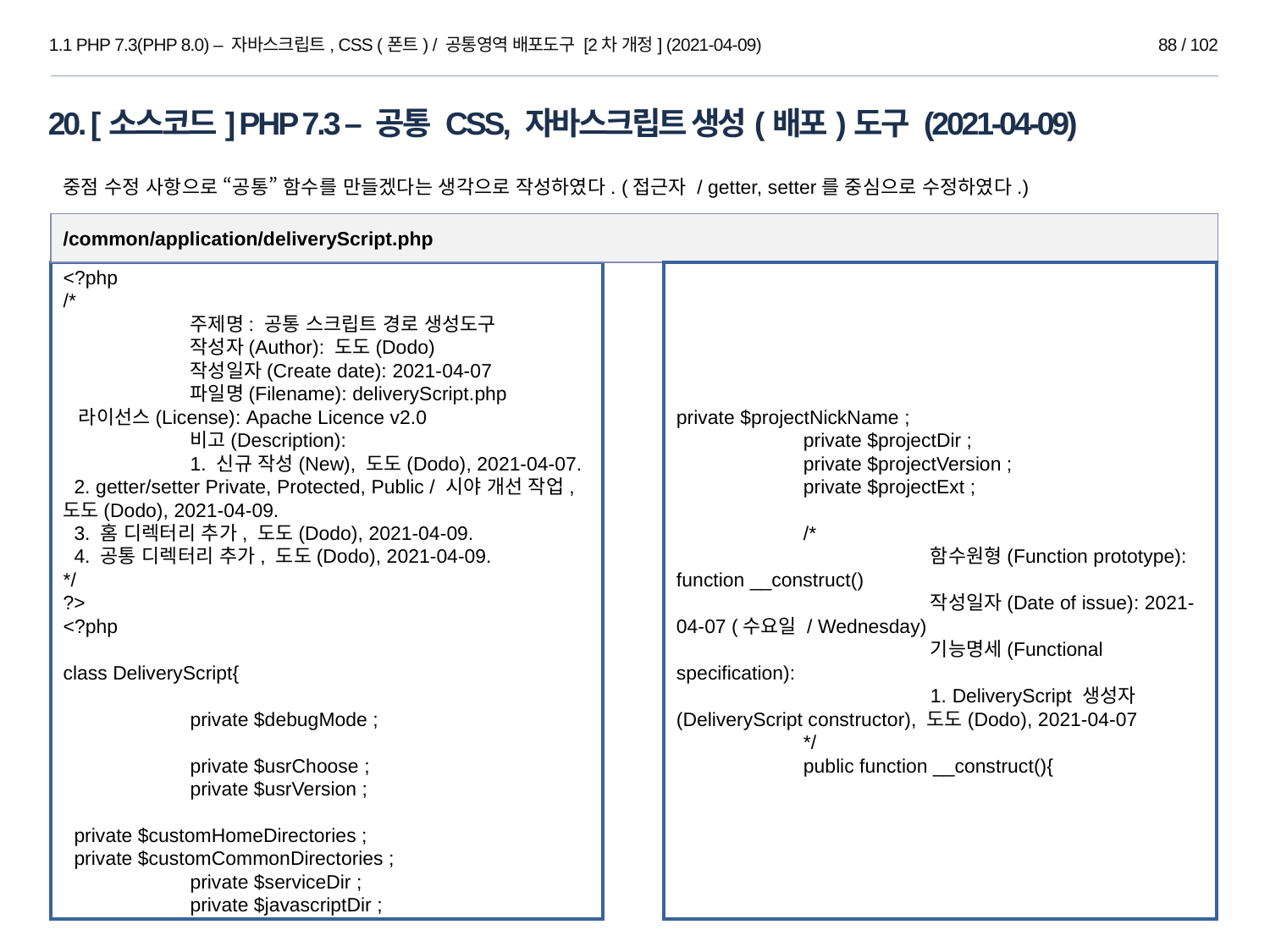

1.1 PHP 7.3(PHP 8.0) – 자바스크립트, CSS (폰트) / 공통영역 배포도구 [2차 개정] (2021-04-09)
88 / 102

20. [소스코드] PHP 7.3 – 공통 CSS, 자바스크립트 생성(배포)도구 (2021-04-09)
중점 수정 사항으로 “공통” 함수를 만들겠다는 생각으로 작성하였다. (접근자 / getter, setter를 중심으로 수정하였다.)
/common/application/deliveryScript.php
private $projectNickName ;
	private $projectDir ;
	private $projectVersion ;
	private $projectExt ;

	/*
		함수원형(Function prototype): function __construct()
		작성일자(Date of issue): 2021-04-07 (수요일 / Wednesday)
		기능명세(Functional specification):
		1. DeliveryScript 생성자(DeliveryScript constructor), 도도(Dodo), 2021-04-07
	*/
	public function __construct(){
<?php
/*
	주제명: 공통 스크립트 경로 생성도구
	작성자(Author): 도도(Dodo)
	작성일자(Create date): 2021-04-07
	파일명(Filename): deliveryScript.php
  라이선스(License): Apache Licence v2.0
	비고(Description):
	1. 신규 작성(New), 도도(Dodo), 2021-04-07.
  2. getter/setter Private, Protected, Public / 시야 개선 작업, 도도(Dodo), 2021-04-09.
  3. 홈 디렉터리 추가, 도도(Dodo), 2021-04-09.
  4. 공통 디렉터리 추가, 도도(Dodo), 2021-04-09.
*/
?>
<?php

class DeliveryScript{

	private $debugMode ;

	private $usrChoose ;
	private $usrVersion ;

  private $customHomeDirectories ;
  private $customCommonDirectories ;
	private $serviceDir ;
	private $javascriptDir ;